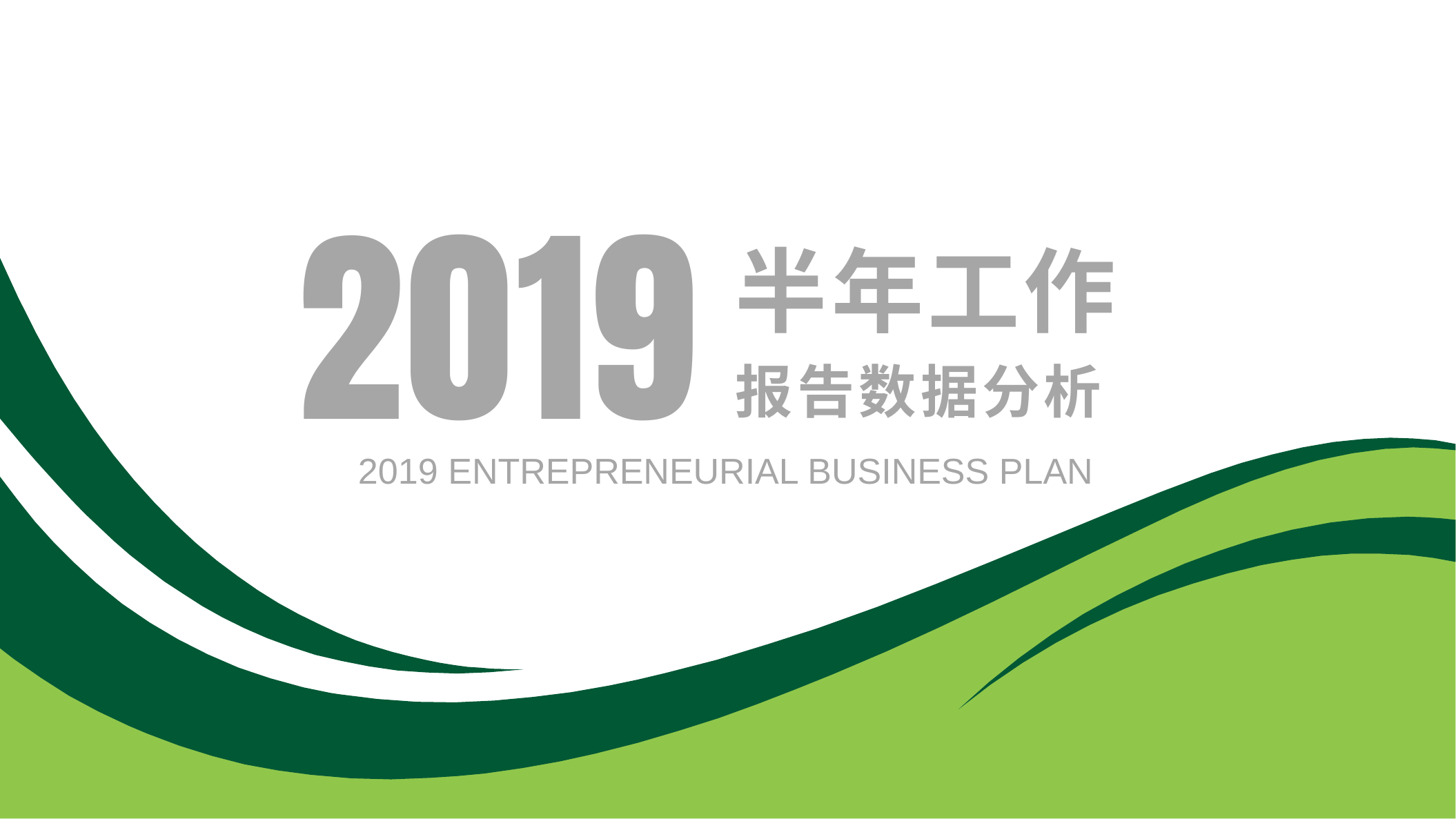

2019
半年工作
报告数据分析

2019 Entrepreneurial business plan